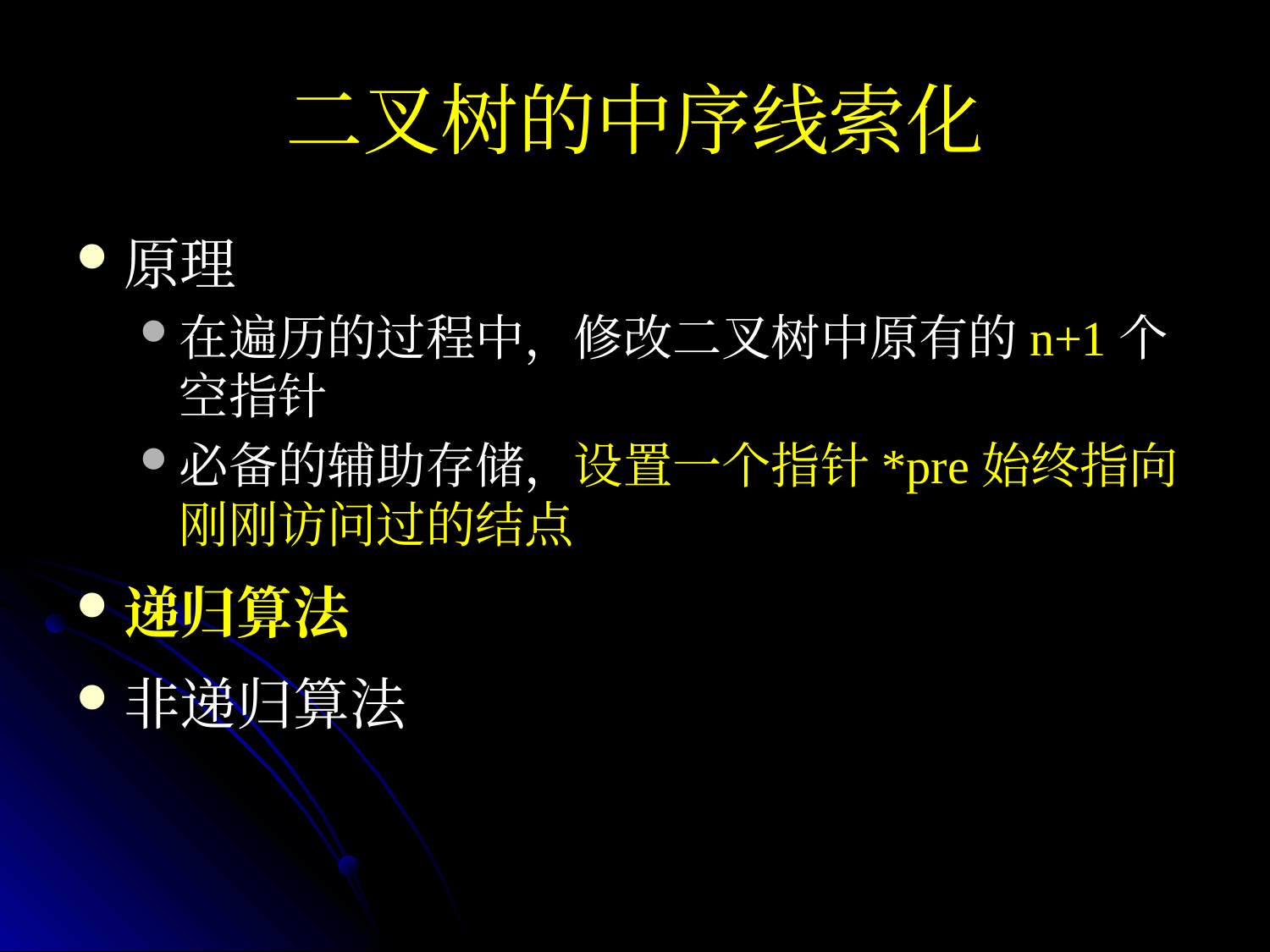

# 二叉树的中序线索化
原理
在遍历的过程中，修改二叉树中原有的n+1个空指针
必备的辅助存储，设置一个指针*pre始终指向刚刚访问过的结点
递归算法
非递归算法